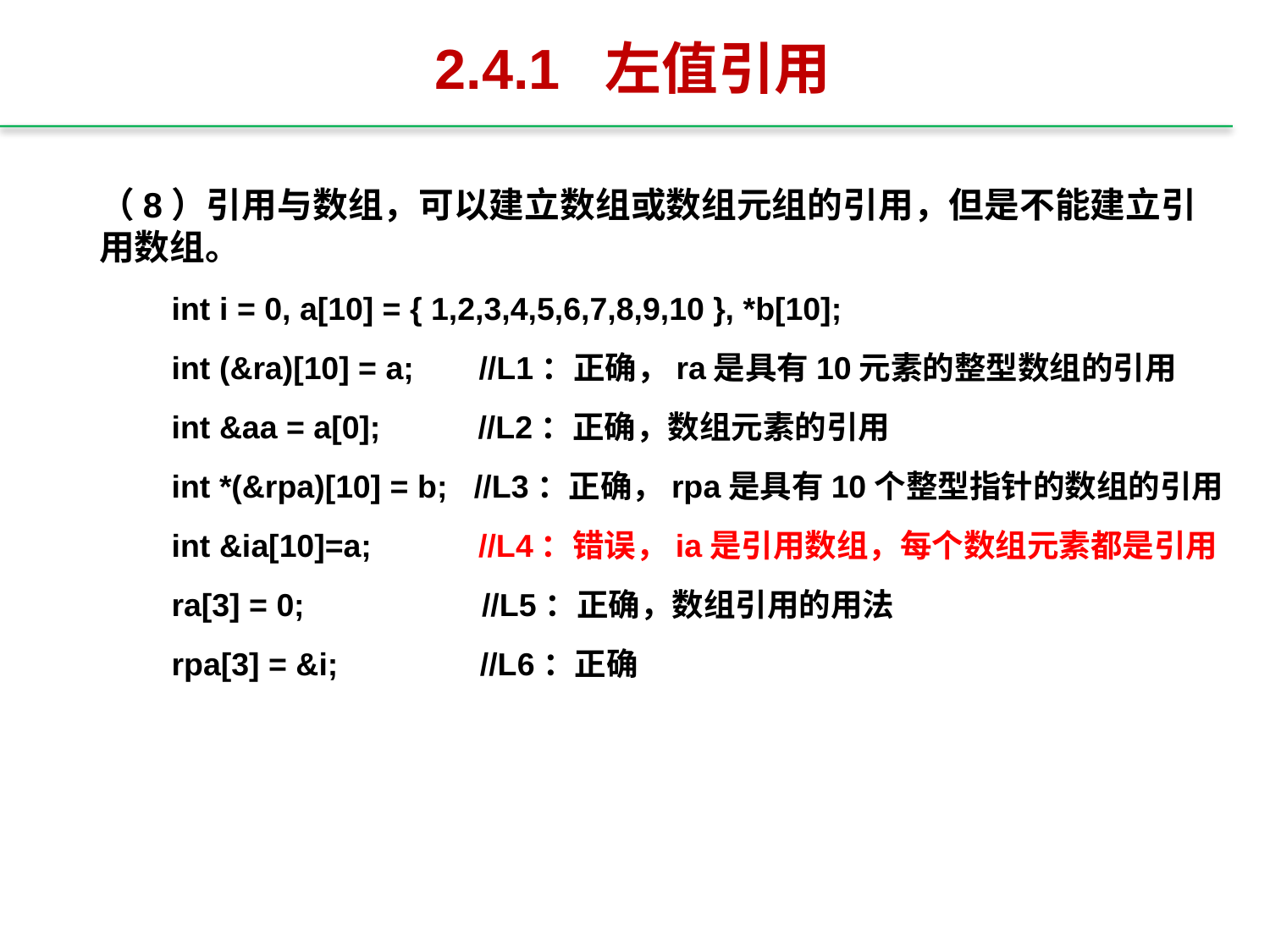

# 2.4.1  左值引用
（8）引用与数组，可以建立数组或数组元组的引用，但是不能建立引用数组。
 int i = 0, a[10] = { 1,2,3,4,5,6,7,8,9,10 }, *b[10];
 int (&ra)[10] = a;	       //L1：正确，ra是具有10元素的整型数组的引用
 int &aa = a[0];           //L2：正确，数组元素的引用
 int *(&rpa)[10] = b;   //L3：正确，rpa是具有10个整型指针的数组的引用
 int &ia[10]=a;            //L4：错误，ia是引用数组，每个数组元素都是引用
 ra[3] = 0;                    //L5：正确，数组引用的用法
 rpa[3] = &i;                //L6：正确